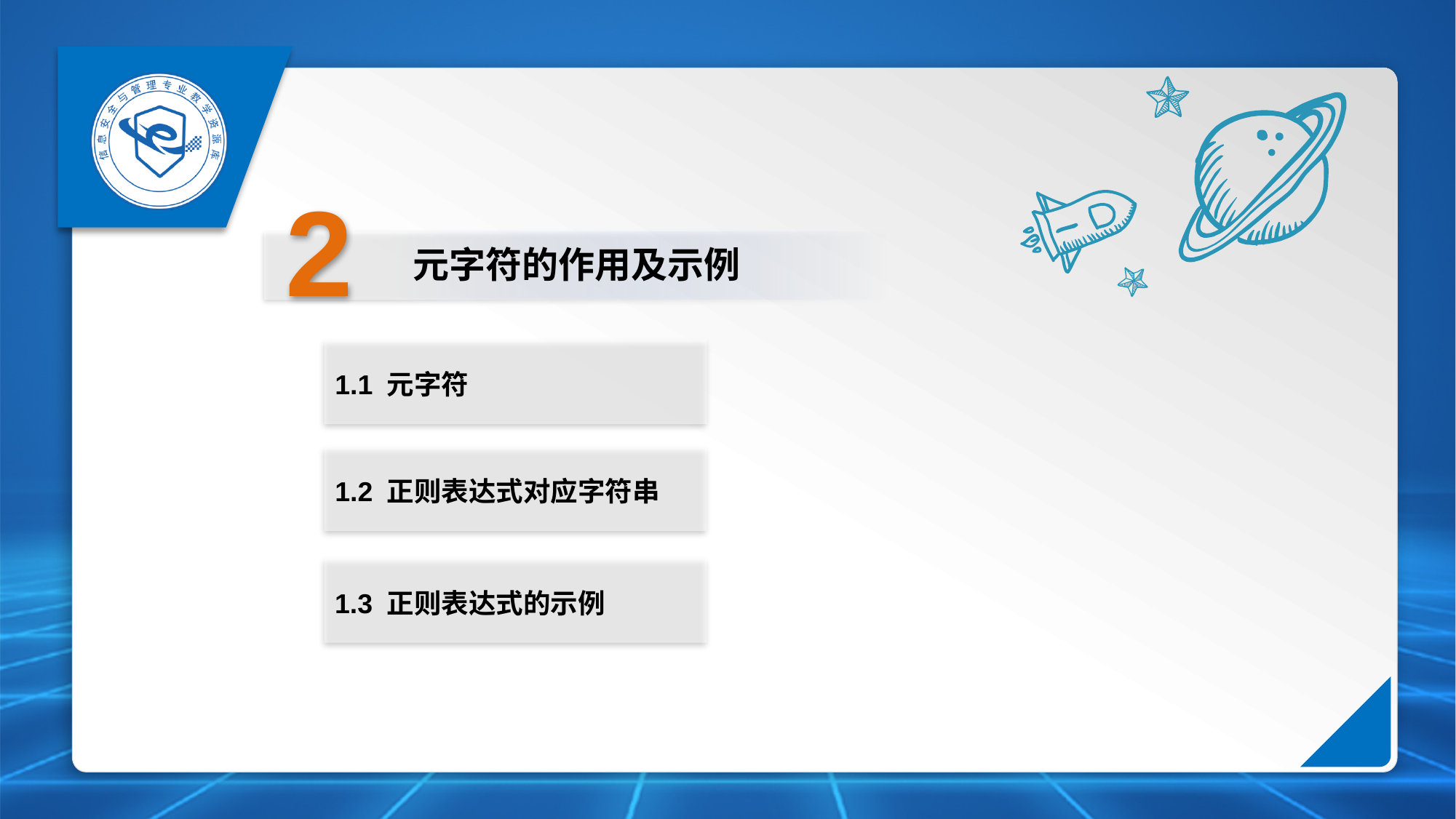

2

元字符的作用及示例

1.1 元字符

1.2 正则表达式对应字符串

1.3 正则表达式的示例